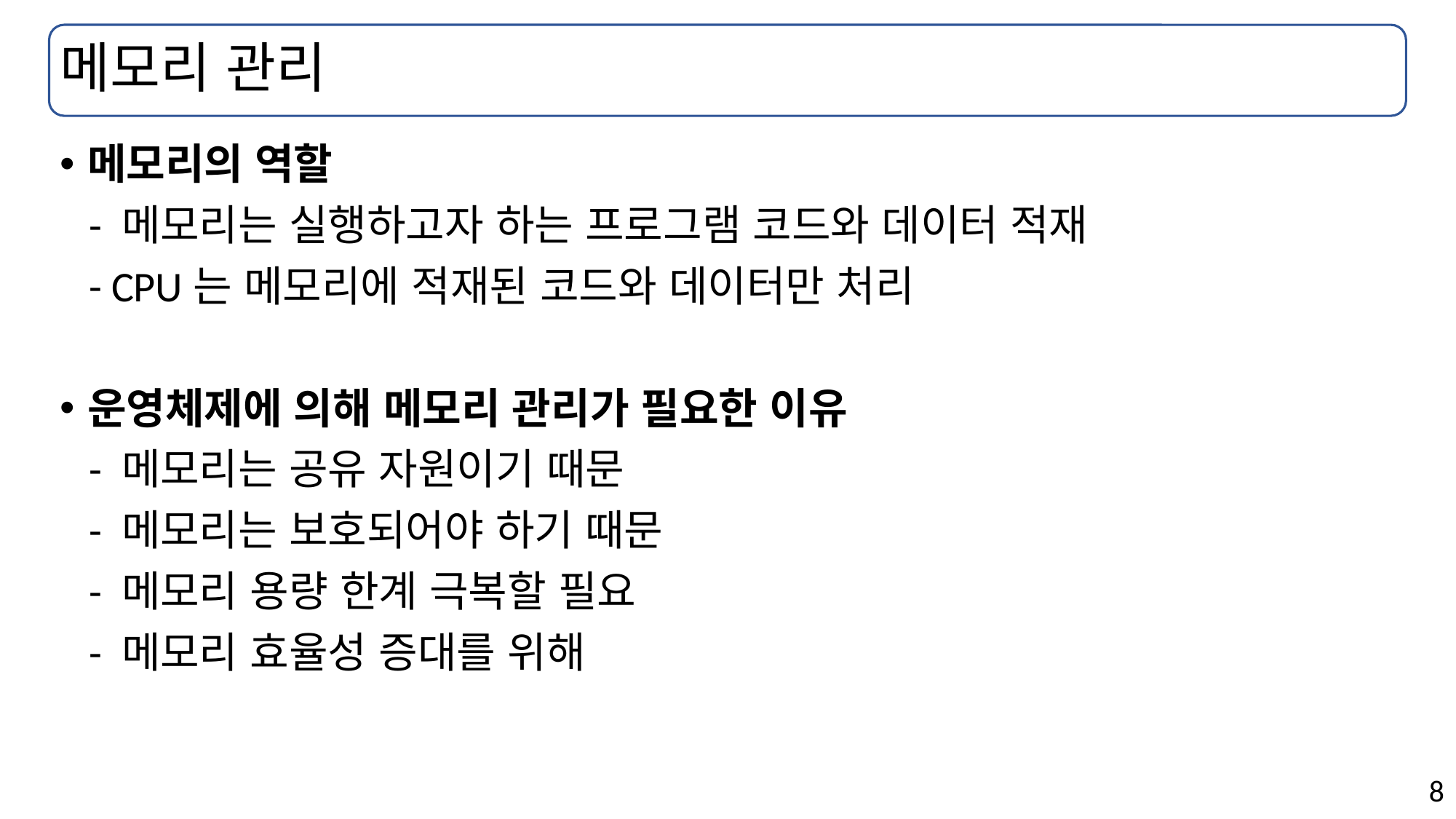

# 메모리 관리
메모리의 역할
   - 메모리는 실행하고자 하는 프로그램 코드와 데이터 적재
   - CPU는 메모리에 적재된 코드와 데이터만 처리

운영체제에 의해 메모리 관리가 필요한 이유
   - 메모리는 공유 자원이기 때문
   - 메모리는 보호되어야 하기 때문
   - 메모리 용량 한계 극복할 필요
   - 메모리 효율성 증대를 위해